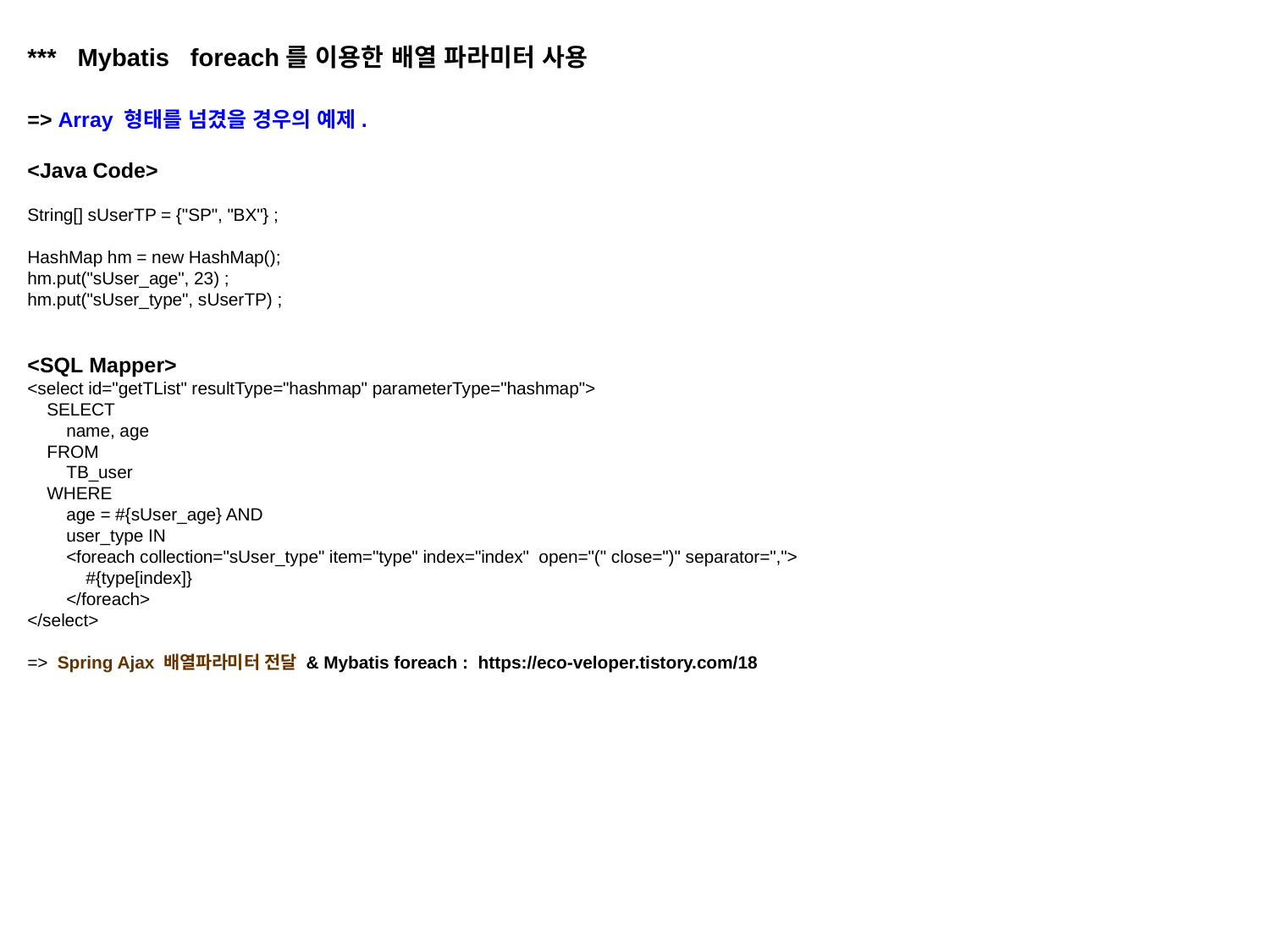

***   Mybatis   foreach를 이용한 배열 파라미터 사용
=> Array 형태를 넘겼을 경우의 예제.

<Java Code>

String[] sUserTP = {"SP", "BX"} ;

HashMap hm = new HashMap();
hm.put("sUser_age", 23) ;
hm.put("sUser_type", sUserTP) ;

<SQL Mapper>
<select id="getTList" resultType="hashmap" parameterType="hashmap">
    SELECT
        name, age
    FROM
        TB_user
    WHERE
        age = #{sUser_age} AND
        user_type IN
        <foreach collection="sUser_type" item="type" index="index"  open="(" close=")" separator=",">
            #{type[index]}
        </foreach>
</select>

=>  Spring Ajax 배열파라미터 전달 & Mybatis foreach :  https://eco-veloper.tistory.com/18